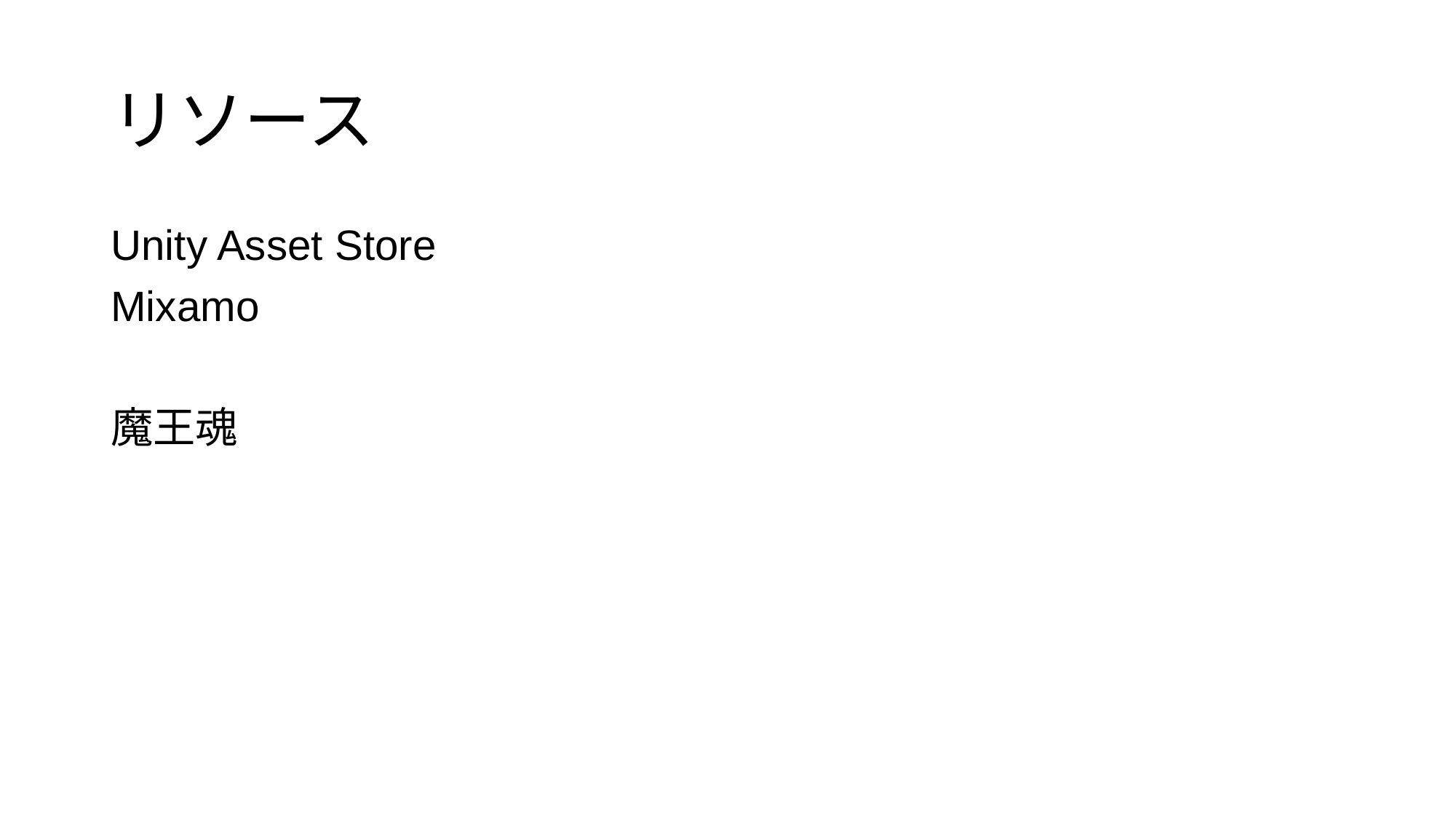

# リソース
Unity Asset Store
Mixamo

魔王魂